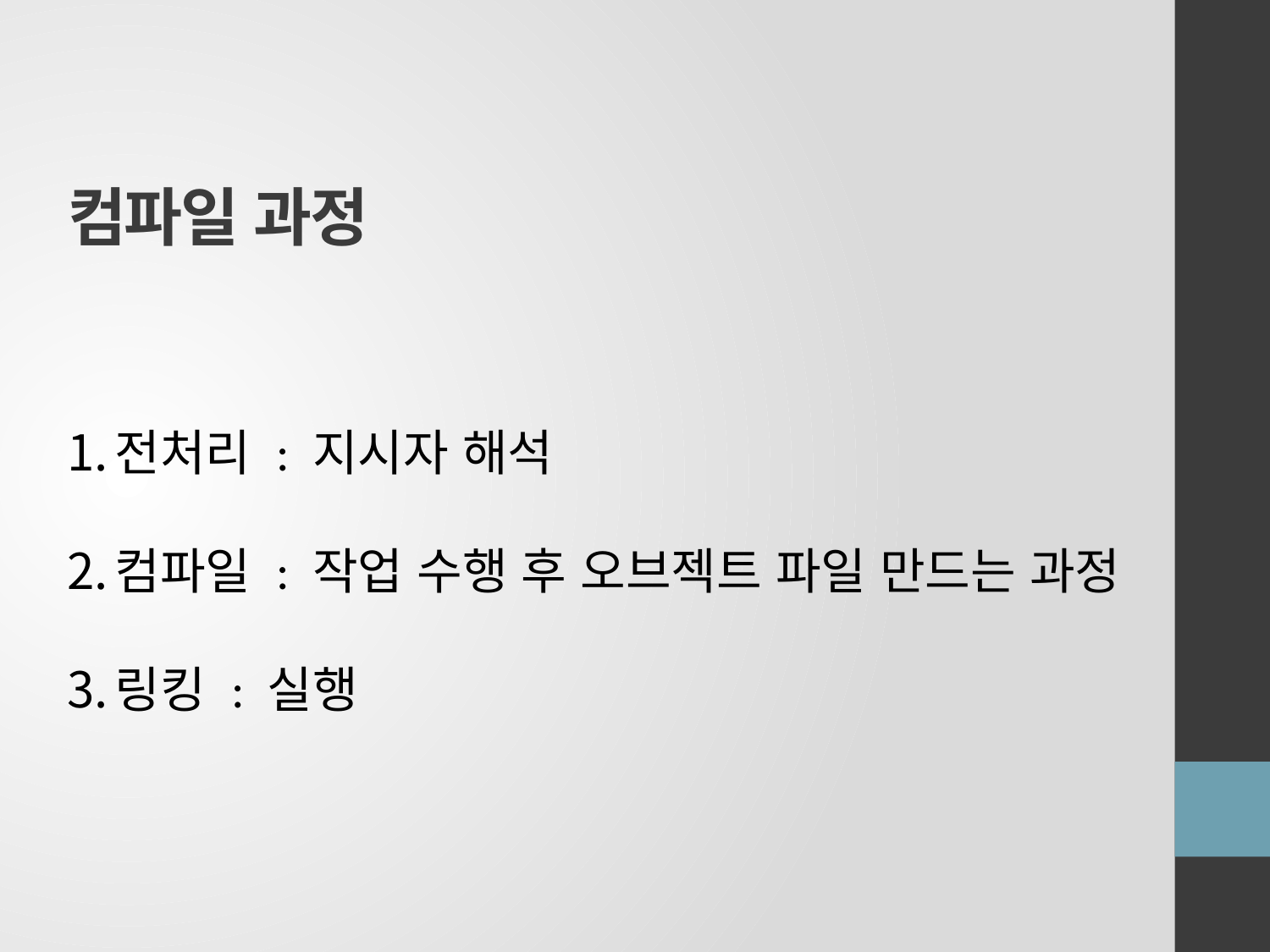

# 컴파일 과정
전처리 : 지시자 해석
컴파일 : 작업 수행 후 오브젝트 파일 만드는 과정
링킹 : 실행